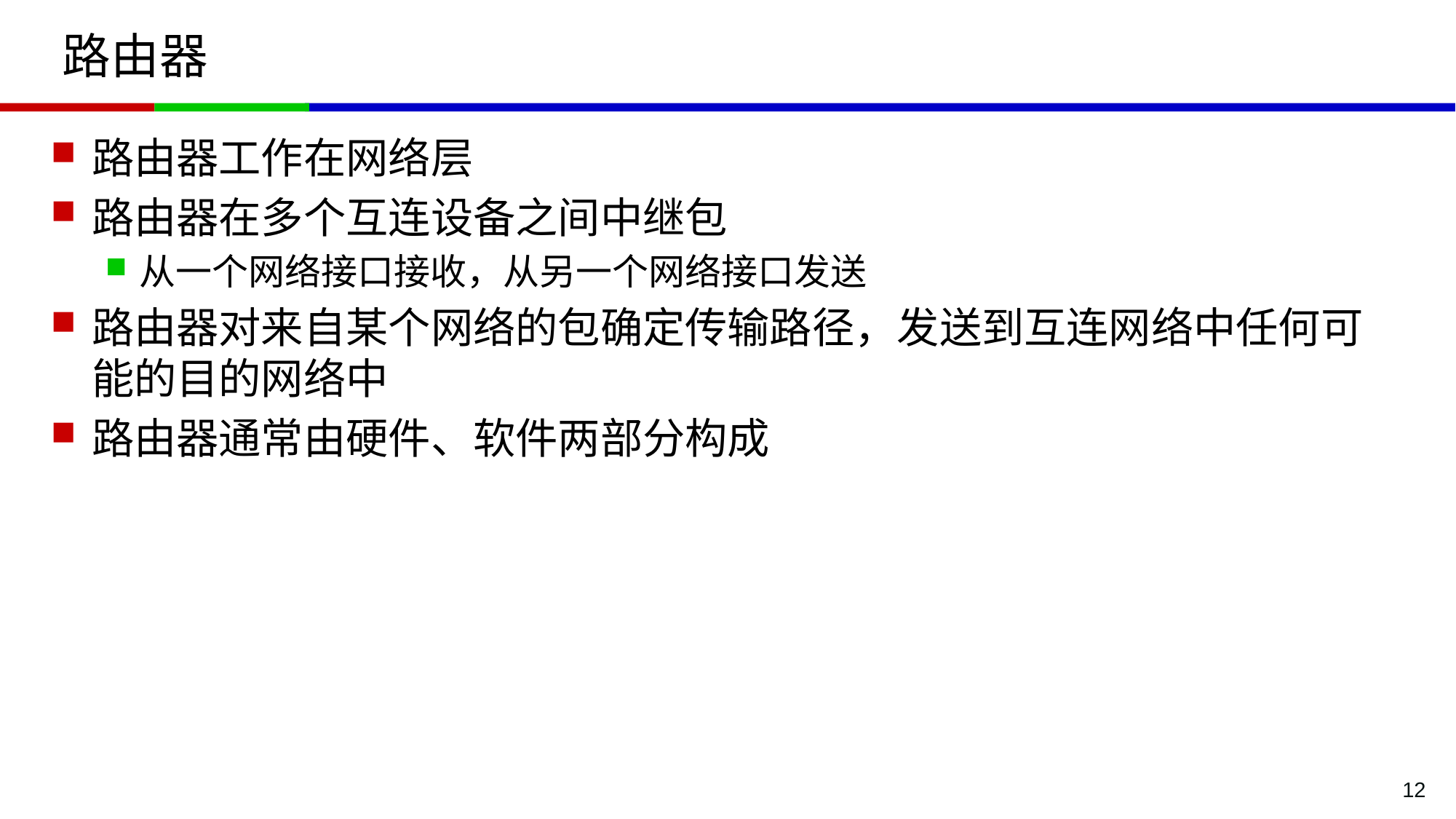

# 路由器
路由器工作在网络层
路由器在多个互连设备之间中继包
从一个网络接口接收，从另一个网络接口发送
路由器对来自某个网络的包确定传输路径，发送到互连网络中任何可能的目的网络中
路由器通常由硬件、软件两部分构成

12